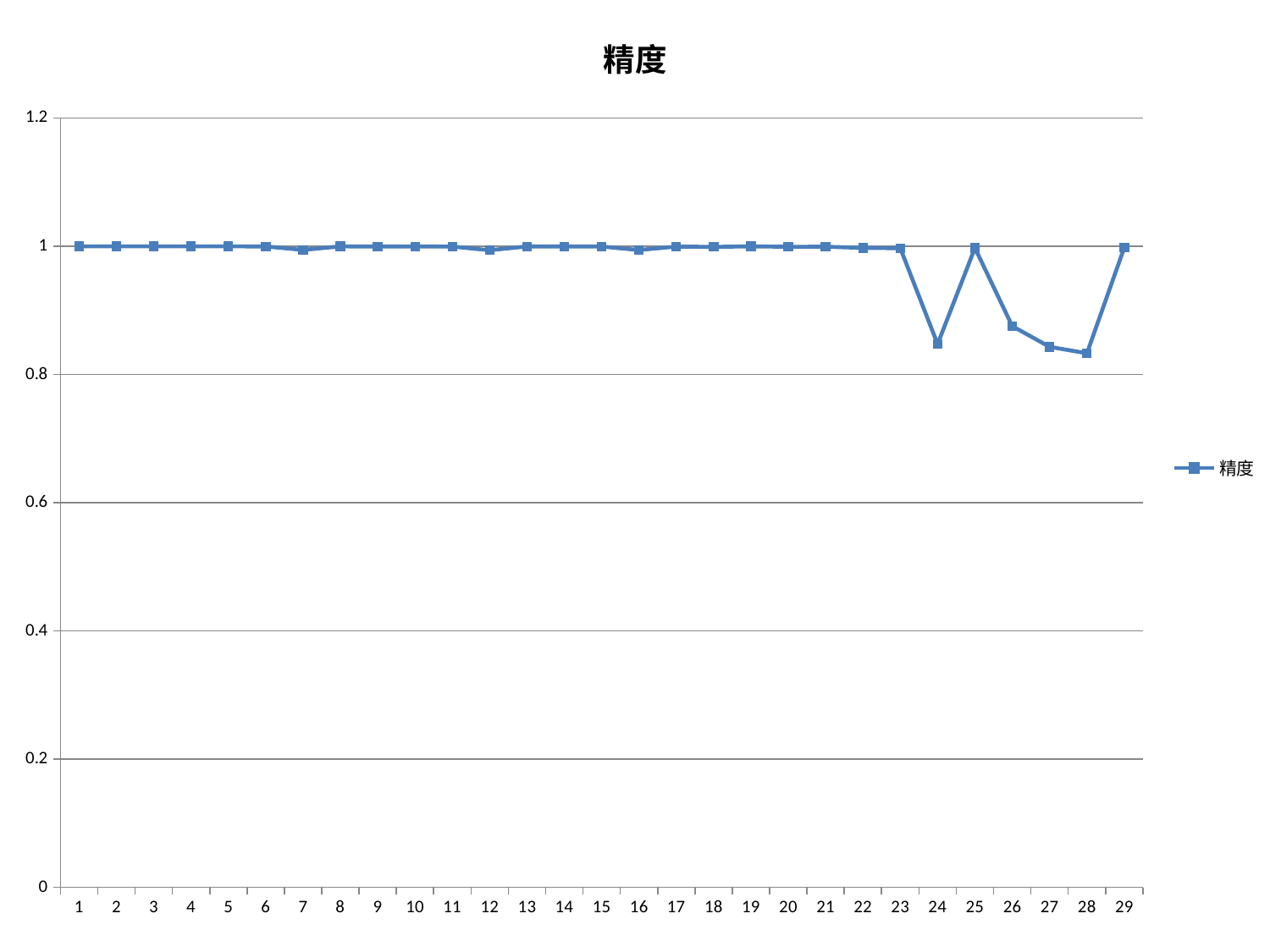

### Chart:

| Category | 精度 |
|---|---|